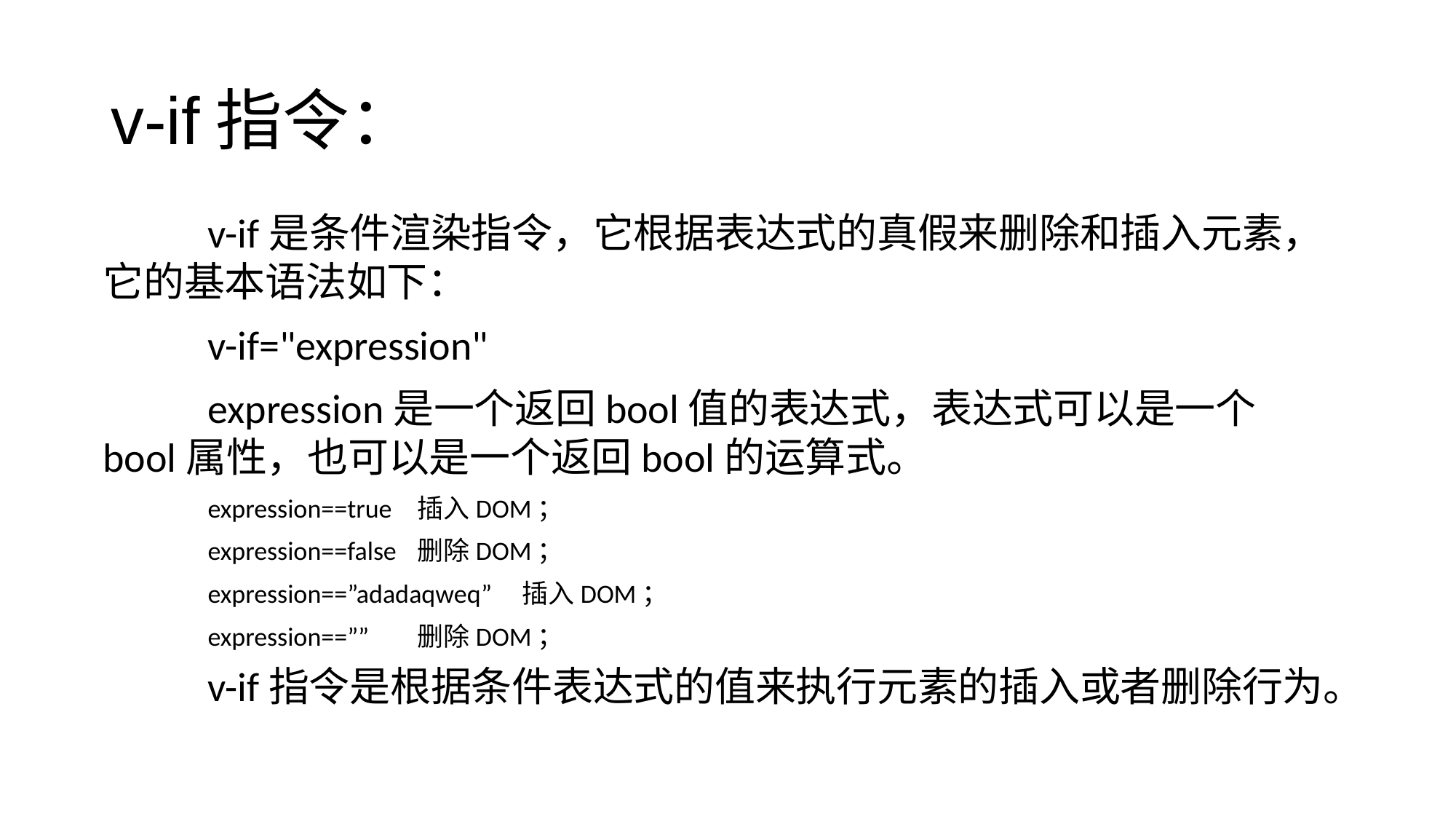

# v-if指令：
	v-if是条件渲染指令，它根据表达式的真假来删除和插入元素，它的基本语法如下：
	v-if="expression"
	expression是一个返回bool值的表达式，表达式可以是一个bool属性，也可以是一个返回bool的运算式。
	expression==true  			插入DOM；
	expression==false 			删除DOM；
	expression==”adadaqweq”  		插入DOM；
	expression==”” 			删除DOM；
	v-if指令是根据条件表达式的值来执行元素的插入或者删除行为。